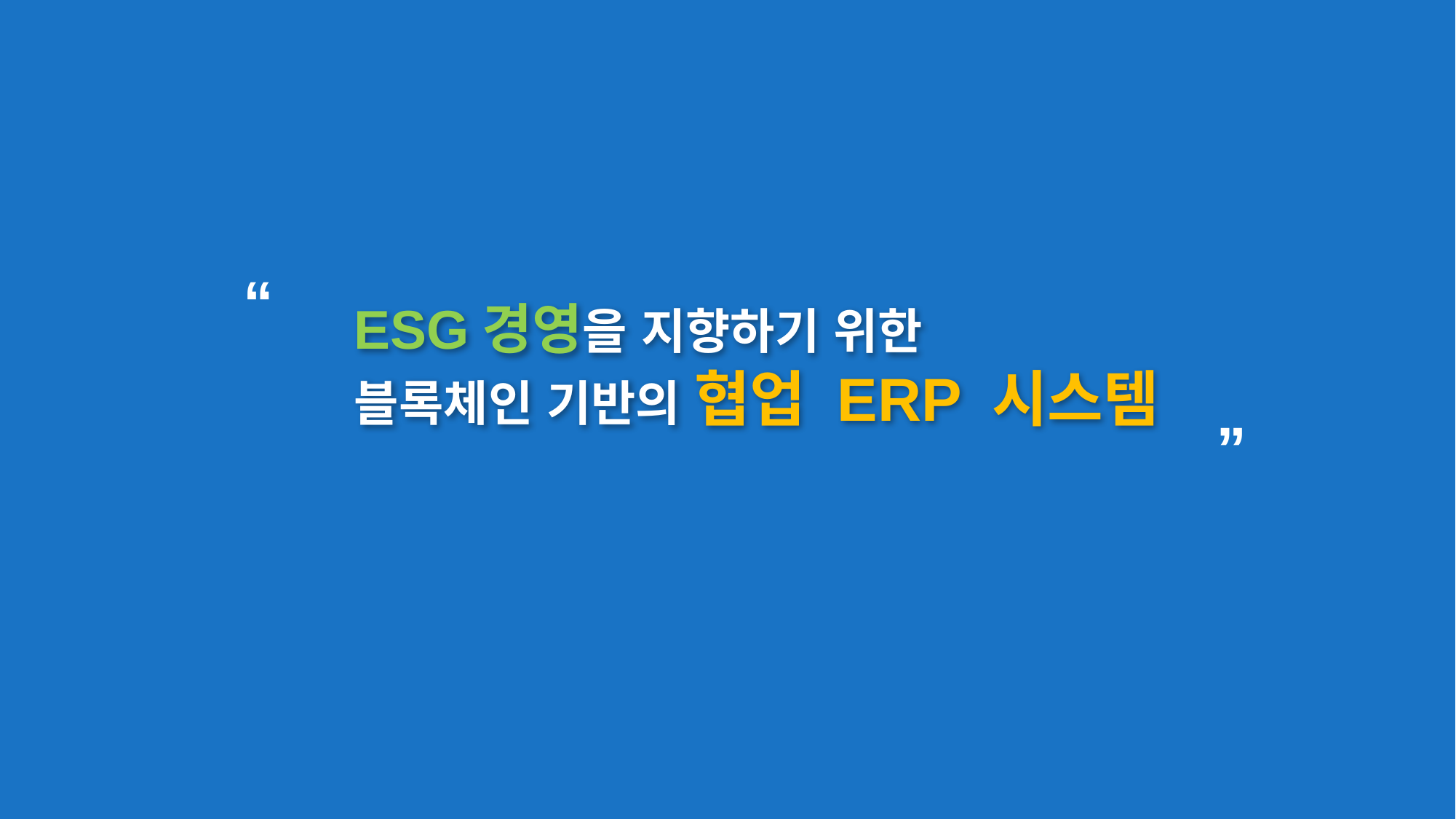

“
ESG경영을 지향하기 위한
블록체인 기반의 협업 ERP 시스템
“